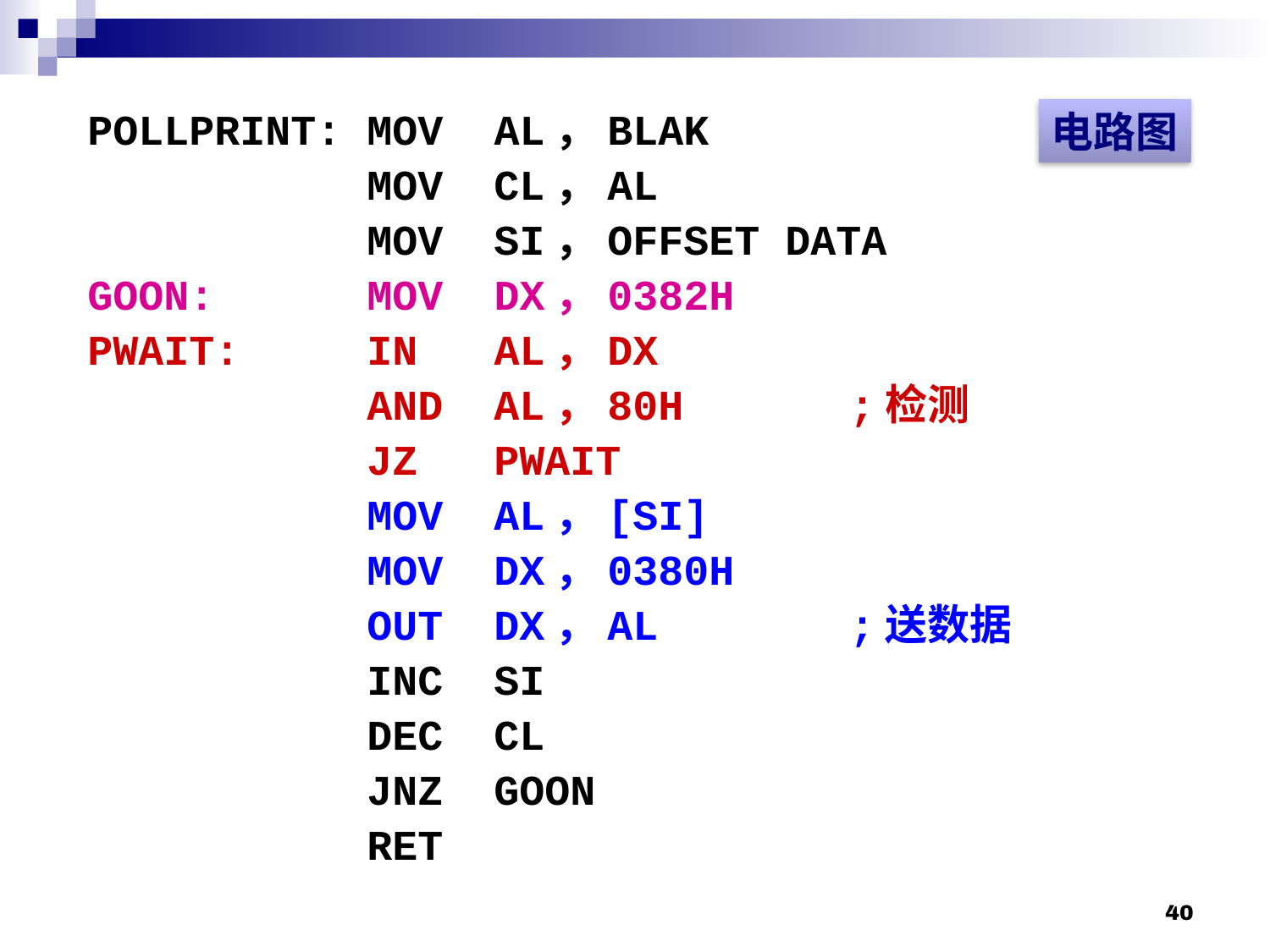

电路图
POLLPRINT: MOV  AL，BLAK
           MOV  CL，AL
           MOV  SI，OFFSET DATA
GOON:      MOV  DX，0382H
PWAIT:     IN   AL，DX
           AND  AL，80H		;检测
           JZ   PWAIT
           MOV  AL，[SI]
           MOV  DX，0380H
           OUT  DX，AL		;送数据
           INC  SI
           DEC  CL
           JNZ  GOON
           RET
40